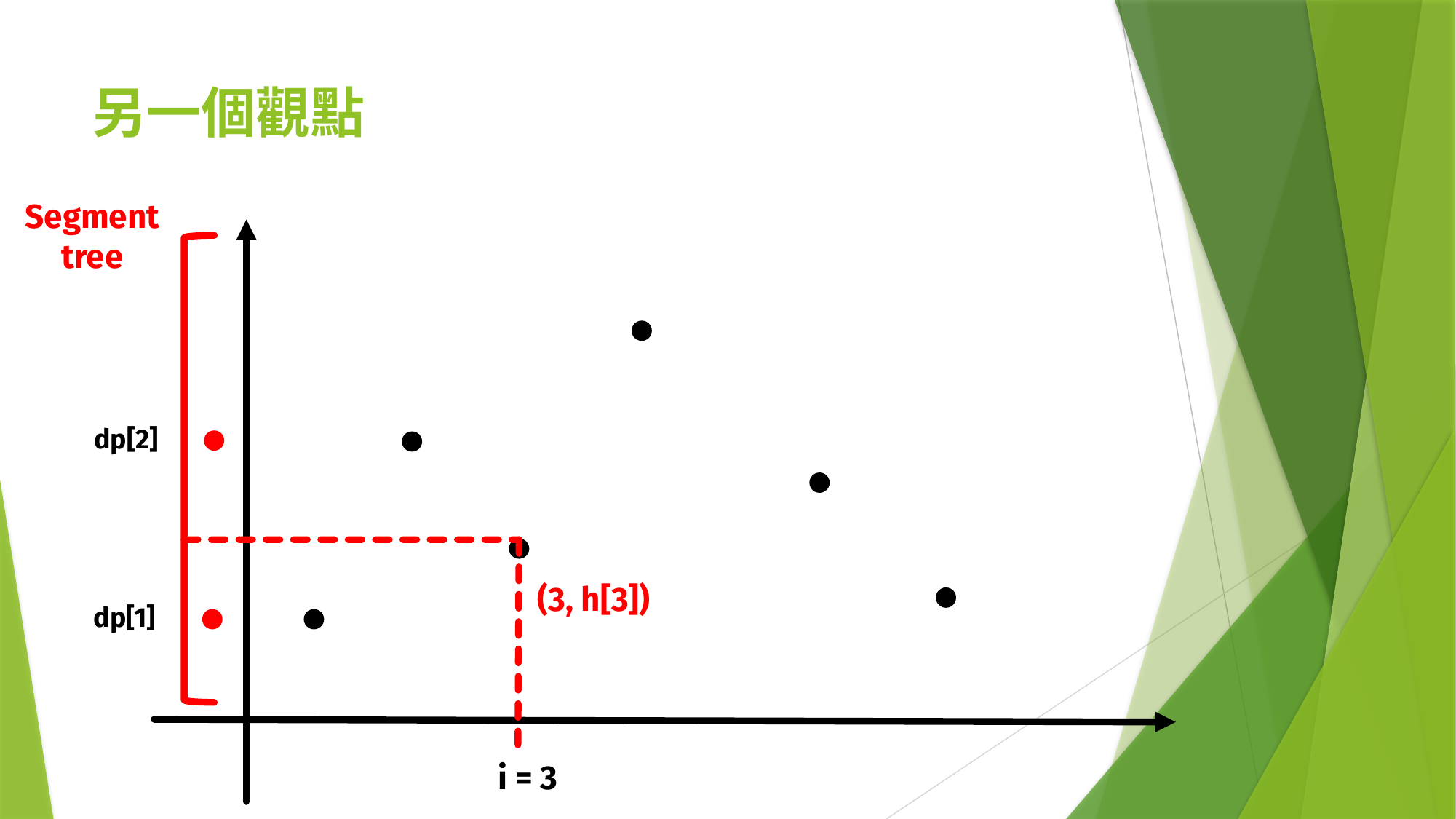

# 另一個觀點
Segment
tree

dp[2]

(3, h[3])

dp[1]

i = 3